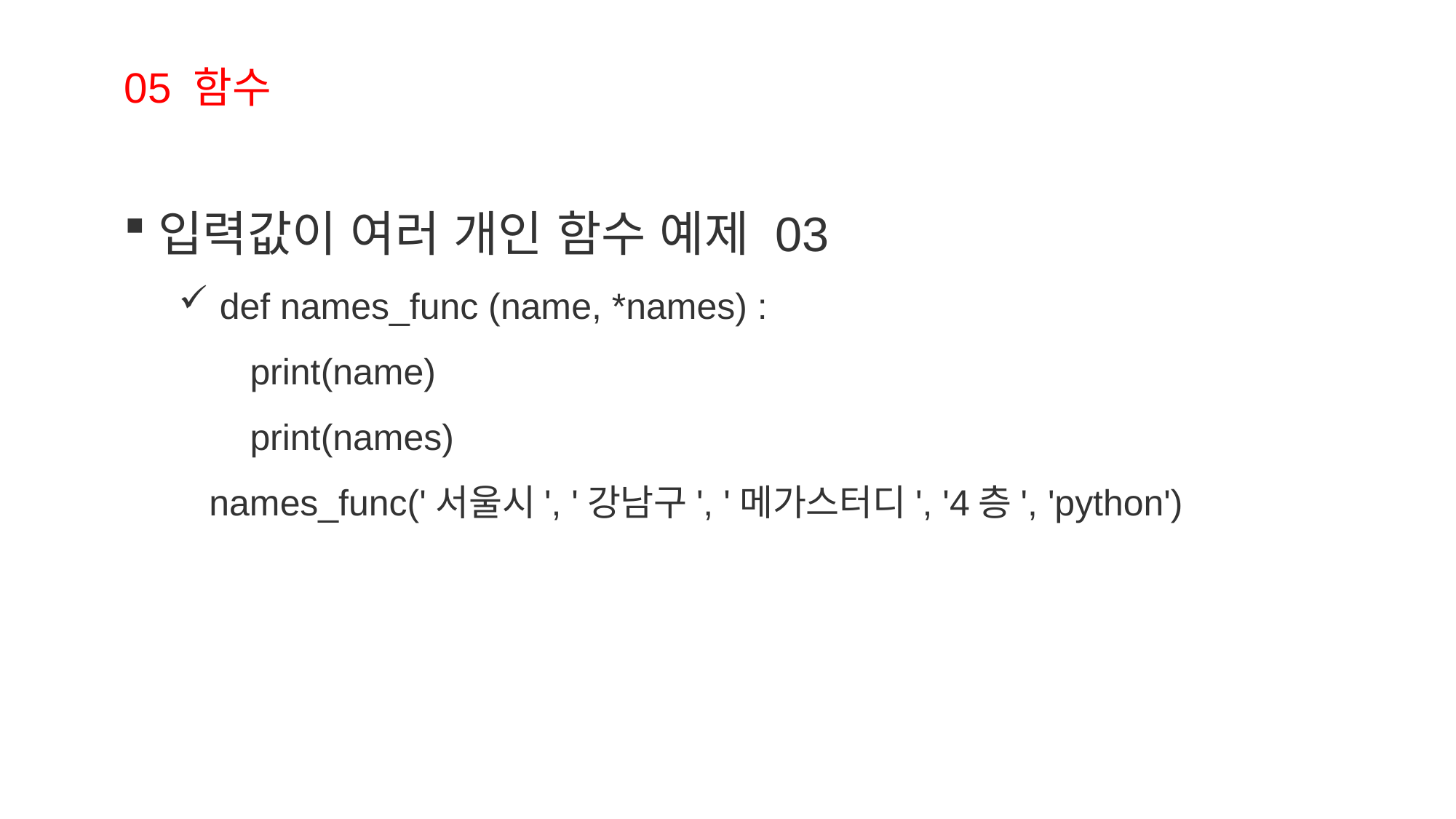

05 함수
입력값이 여러 개인 함수 예제 03
def names_func (name, *names) :
       print(name)
       print(names)
   names_func('서울시', '강남구', '메가스터디', '4층', 'python')